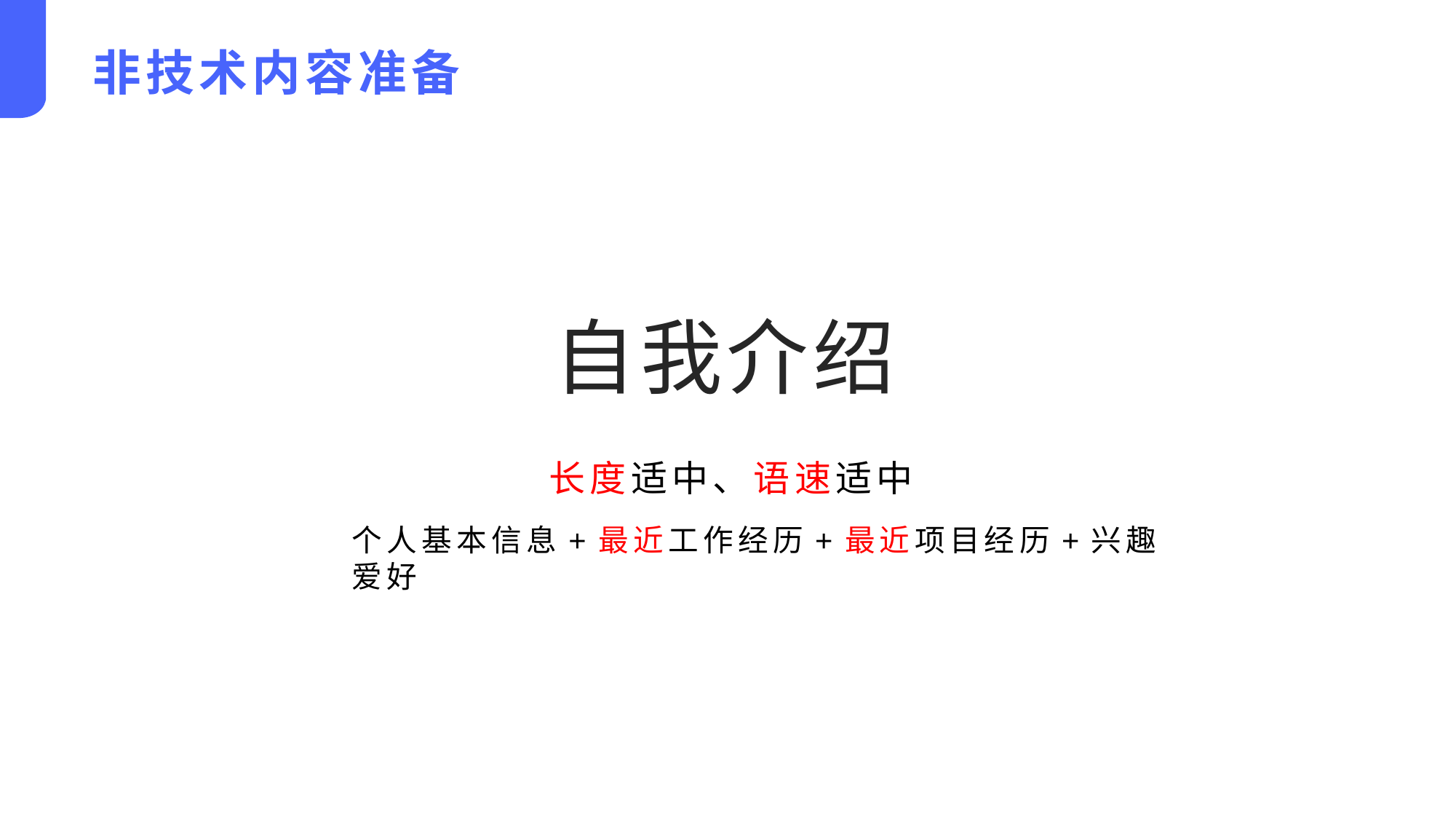

非技术内容准备
自我介绍
长度适中、语速适中
个人基本信息+最近工作经历+最近项目经历+兴趣爱好